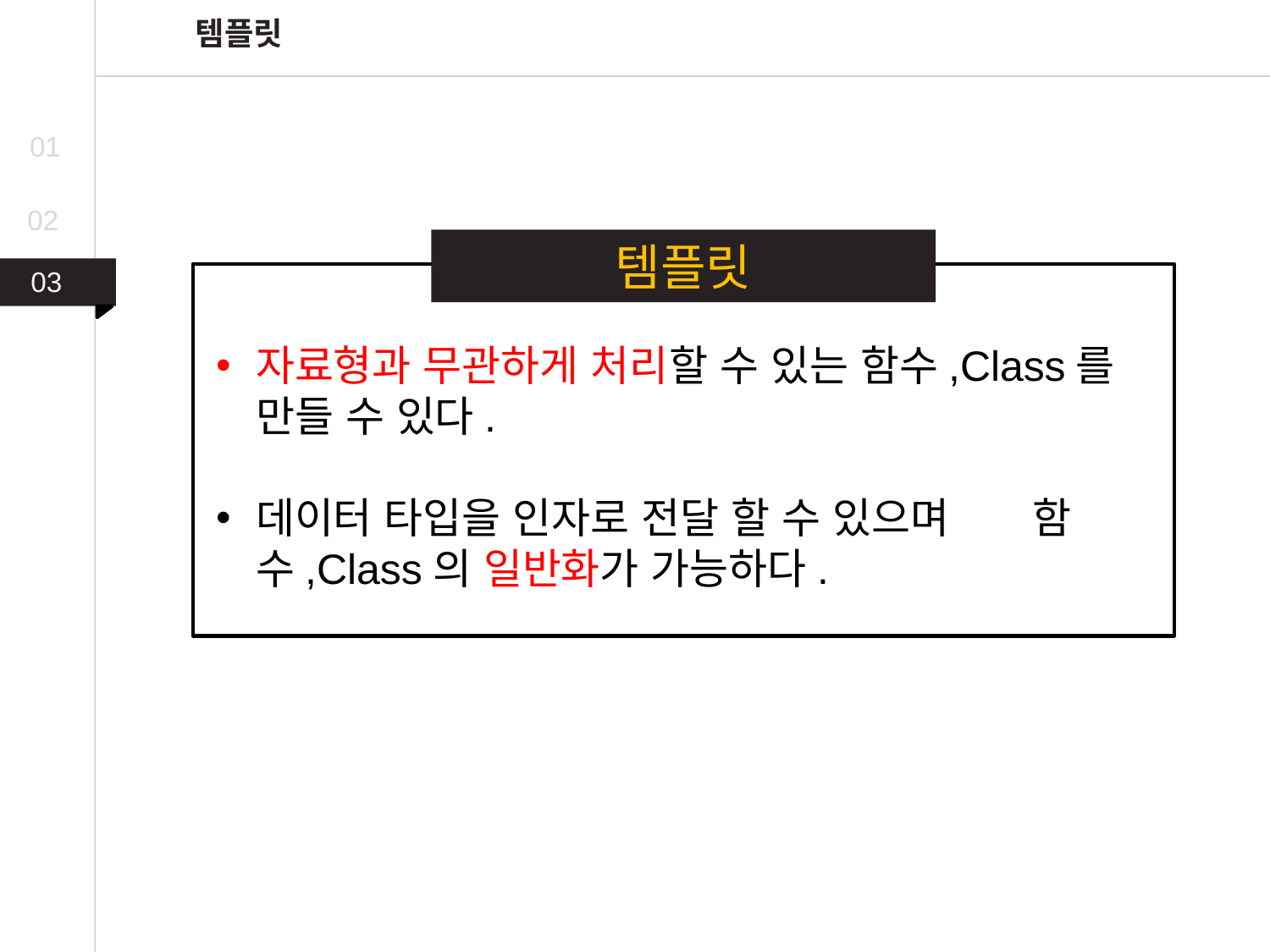

템플릿
01
02
템플릿

03

03
02

자료형과 무관하게 처리할 수 있는 함수,Class를 만들 수 있다.

데이터 타입을 인자로 전달 할 수 있으며       함수,Class의 일반화가 가능하다.